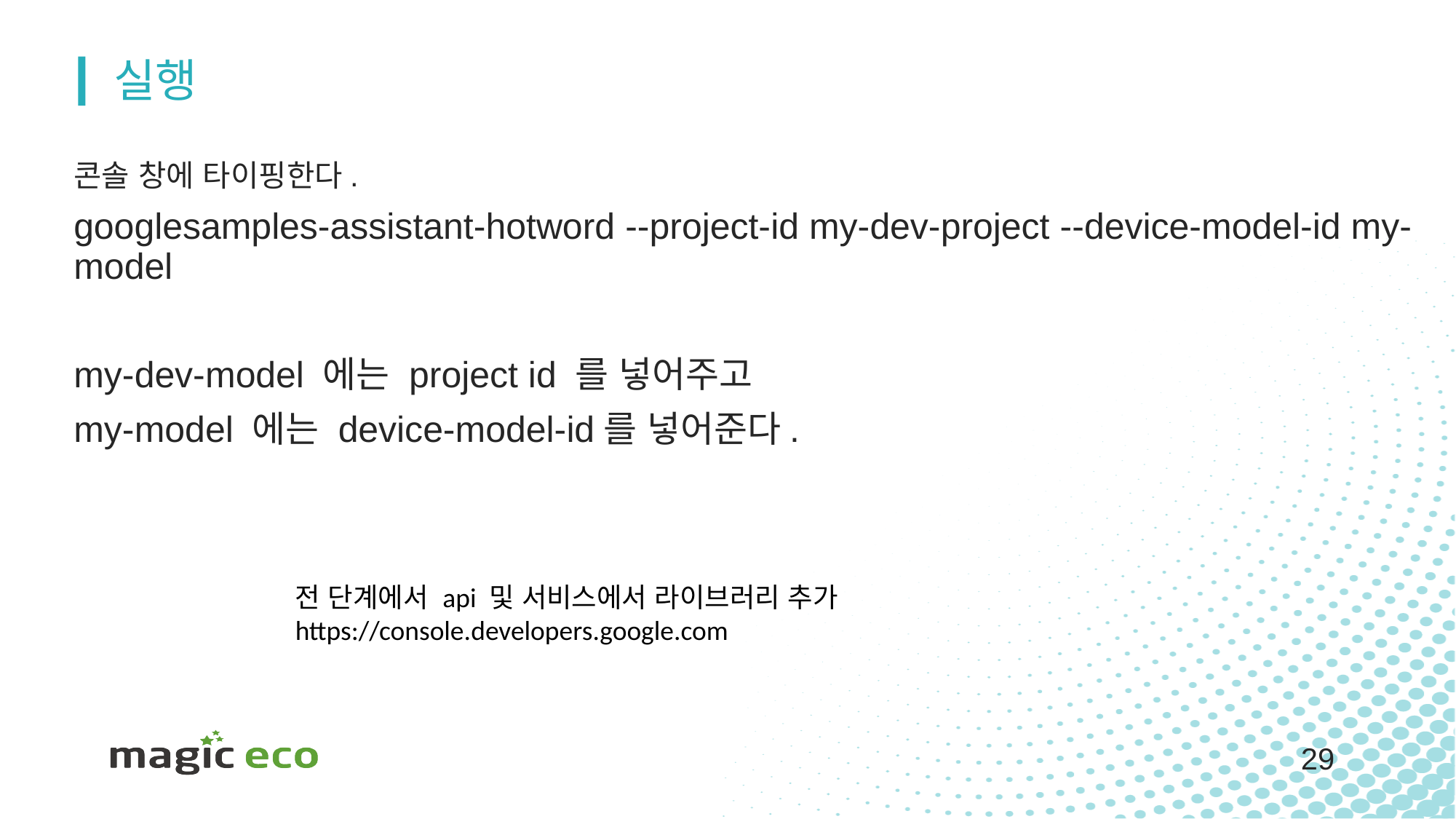

# 실행
콘솔 창에 타이핑한다.
googlesamples-assistant-hotword --project-id my-dev-project --device-model-id my-model

my-dev-model 에는 project id 를 넣어주고
my-model 에는 device-model-id를 넣어준다.
전 단계에서 api 및 서비스에서 라이브러리 추가
https://console.developers.google.com